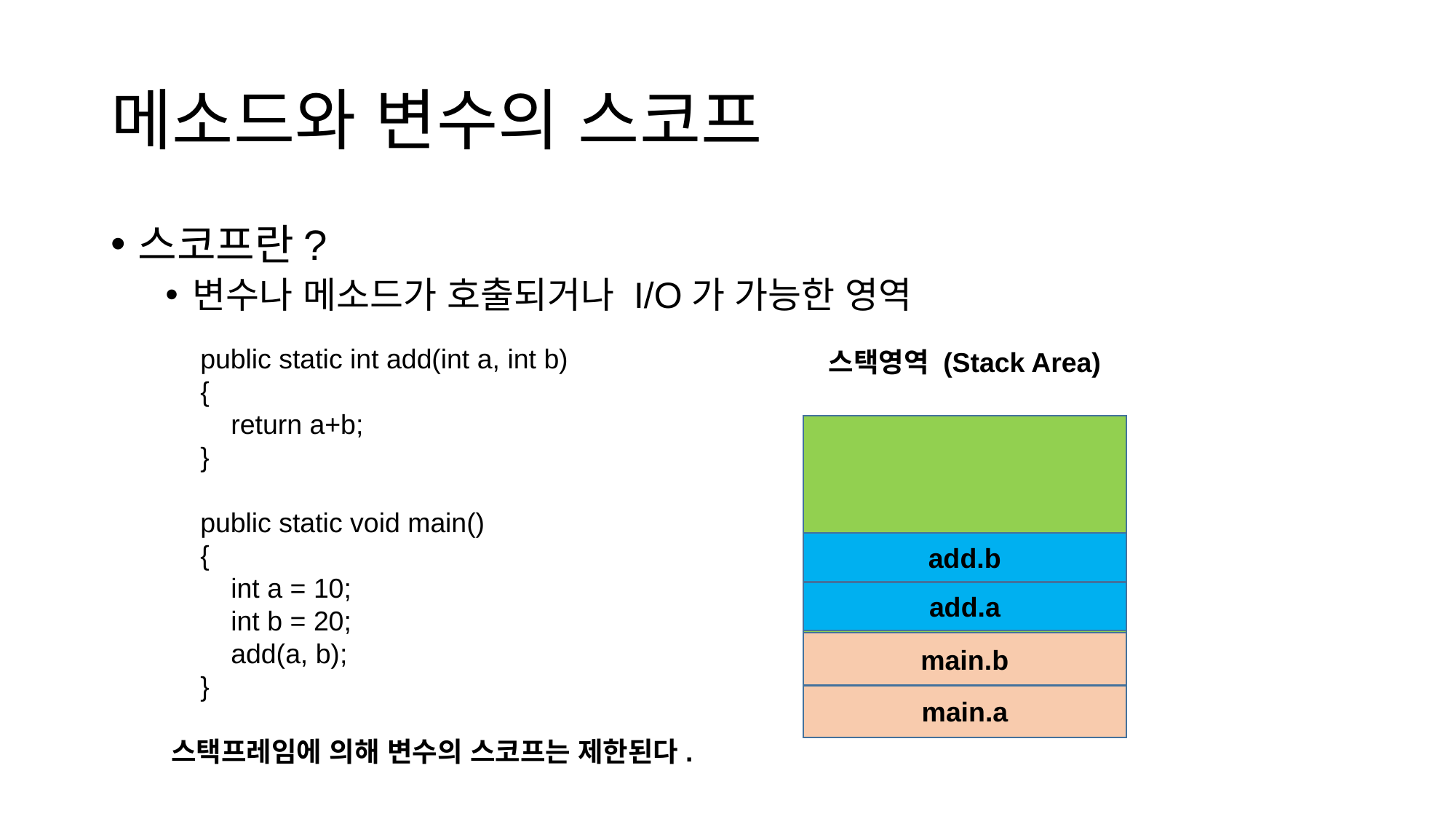

# 메소드와 변수의 스코프
스코프란?
변수나 메소드가 호출되거나 I/O가 가능한 영역

public static int add(int a, int b)
{
    return a+b;
}

public static void main()
{
    int a = 10;
    int b = 20;
    add(a, b);
}
스택영역 (Stack Area)

add.b
add.a
main.b
main.a
스택프레임에 의해 변수의 스코프는 제한된다.